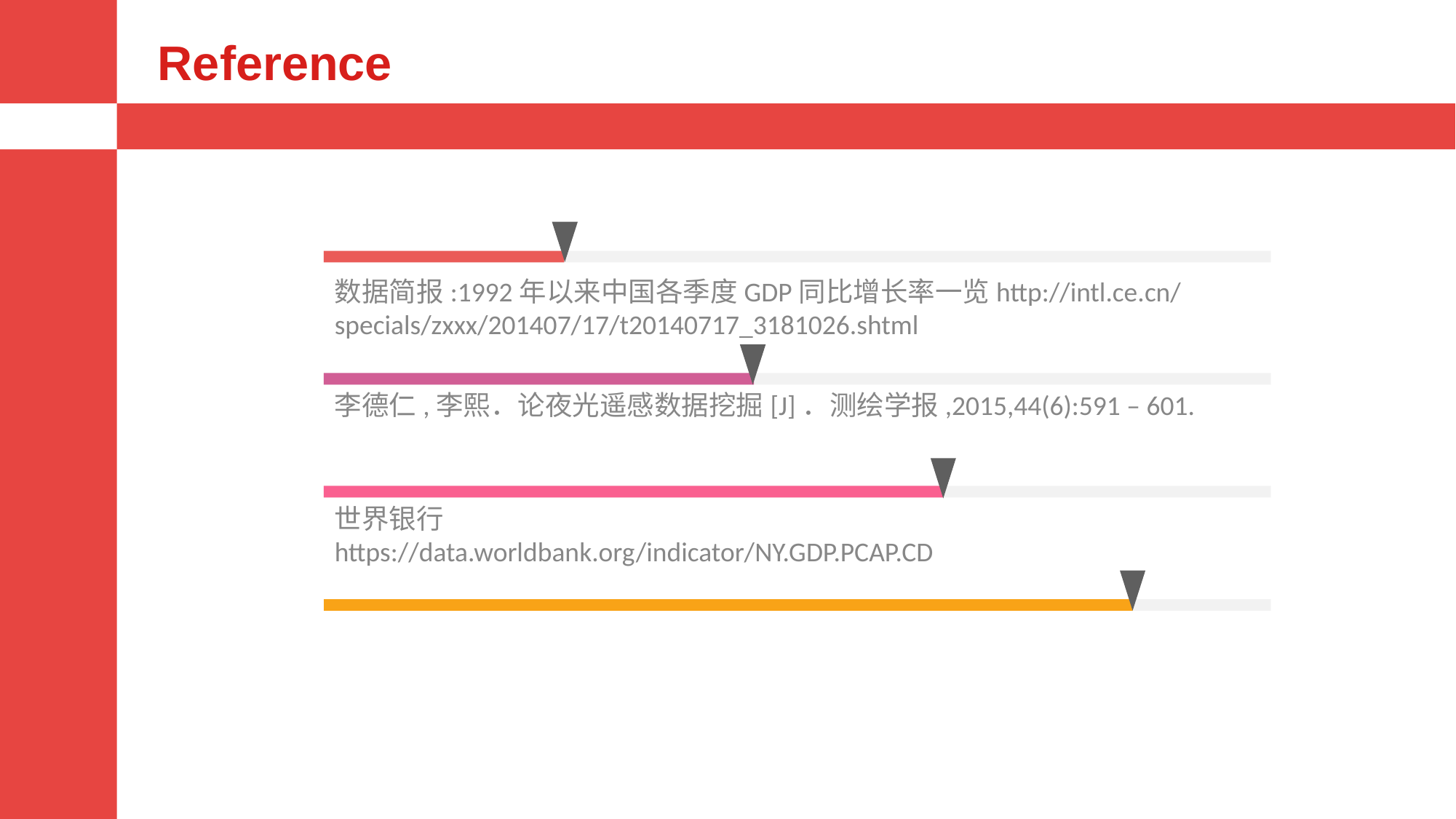

# Reference

数据简报:1992年以来中国各季度GDP同比增长率一览http://intl.ce.cn/specials/zxxx/201407/17/t20140717_3181026.shtml

李德仁,李熙．论夜光遥感数据挖掘[J]．测绘学报,2015,44(6):591 – 601.

世界银行
https://data.worldbank.org/indicator/NY.GDP.PCAP.CD